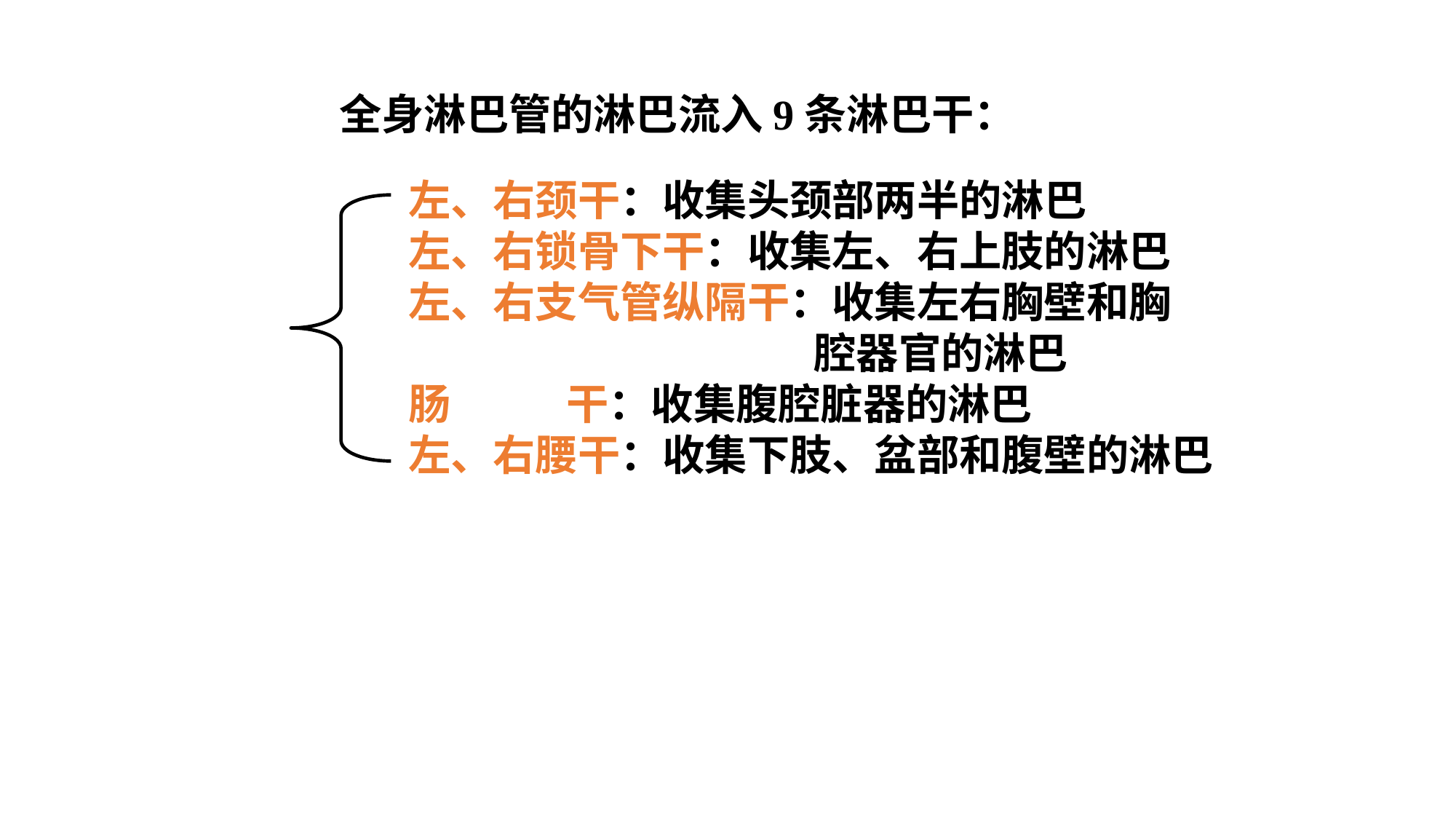

全身淋巴管的淋巴流入9条淋巴干：
左、右颈干：收集头颈部两半的淋巴
左、右锁骨下干：收集左、右上肢的淋巴
左、右支气管纵隔干：收集左右胸壁和胸
                                         腔器官的淋巴
肠            干：收集腹腔脏器的淋巴
左、右腰干：收集下肢、盆部和腹壁的淋巴